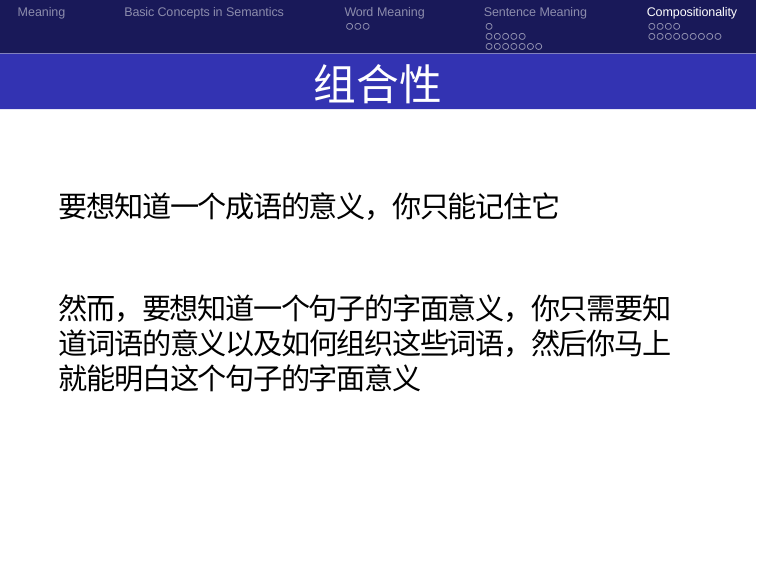

Meaning
Basic Concepts in Semantics
Word Meaning
Sentence Meaning
Compositionality

组合性
要想知道一个成语的意义，你只能记住它

然而，要想知道一个句子的字面意义，你只需要知道词语的意义以及如何组织这些词语，然后你马上就能明白这个句子的字面意义